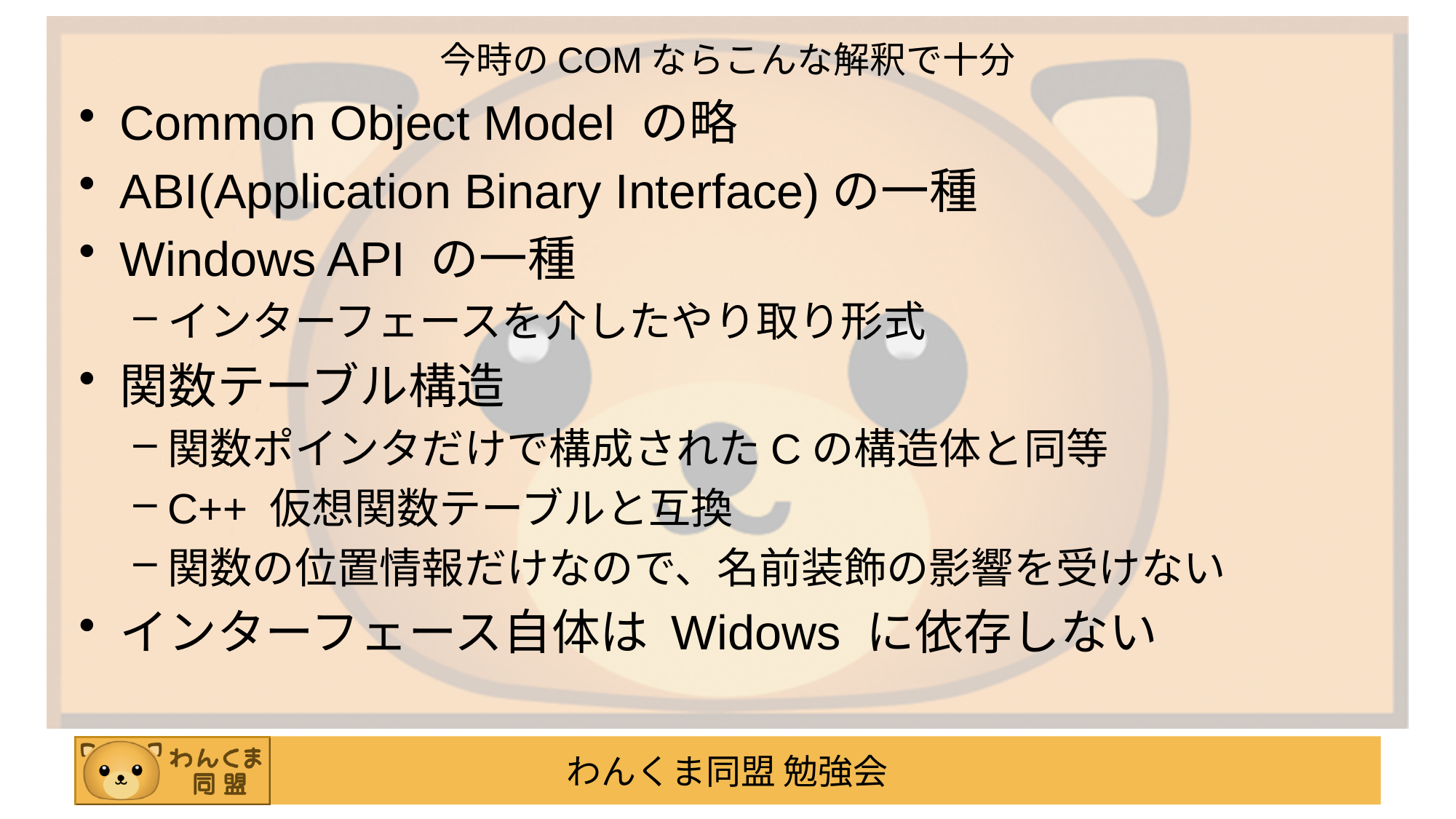

# 今時のCOMならこんな解釈で十分
Common Object Model の略
ABI(Application Binary Interface)の一種
Windows API の一種
インターフェースを介したやり取り形式
関数テーブル構造
関数ポインタだけで構成されたCの構造体と同等
C++ 仮想関数テーブルと互換
関数の位置情報だけなので、名前装飾の影響を受けない
インターフェース自体は Widows に依存しない